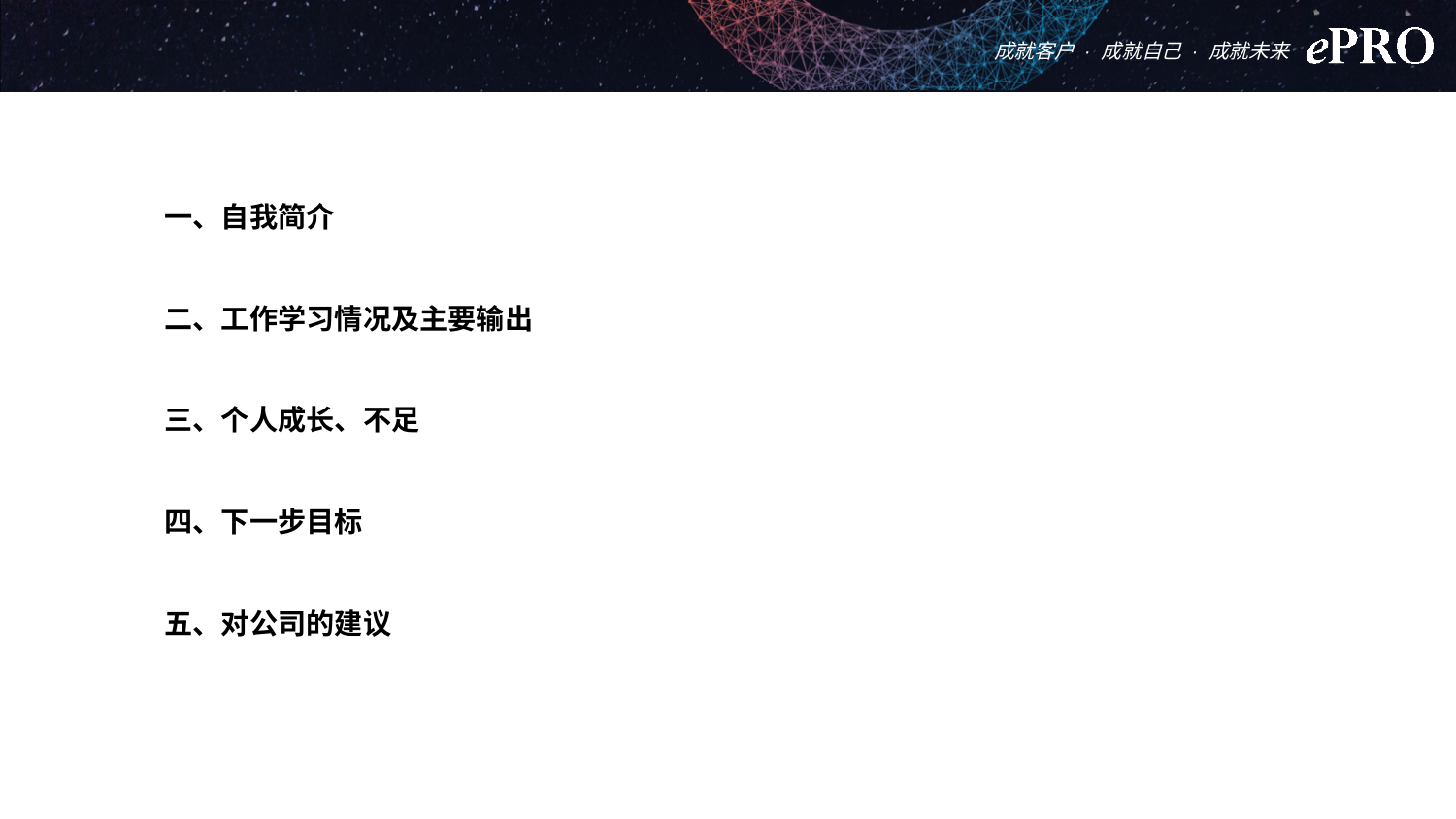

一、自我简介

二、工作学习情况及主要输出

三、个人成长、不足

四、下一步目标

五、对公司的建议